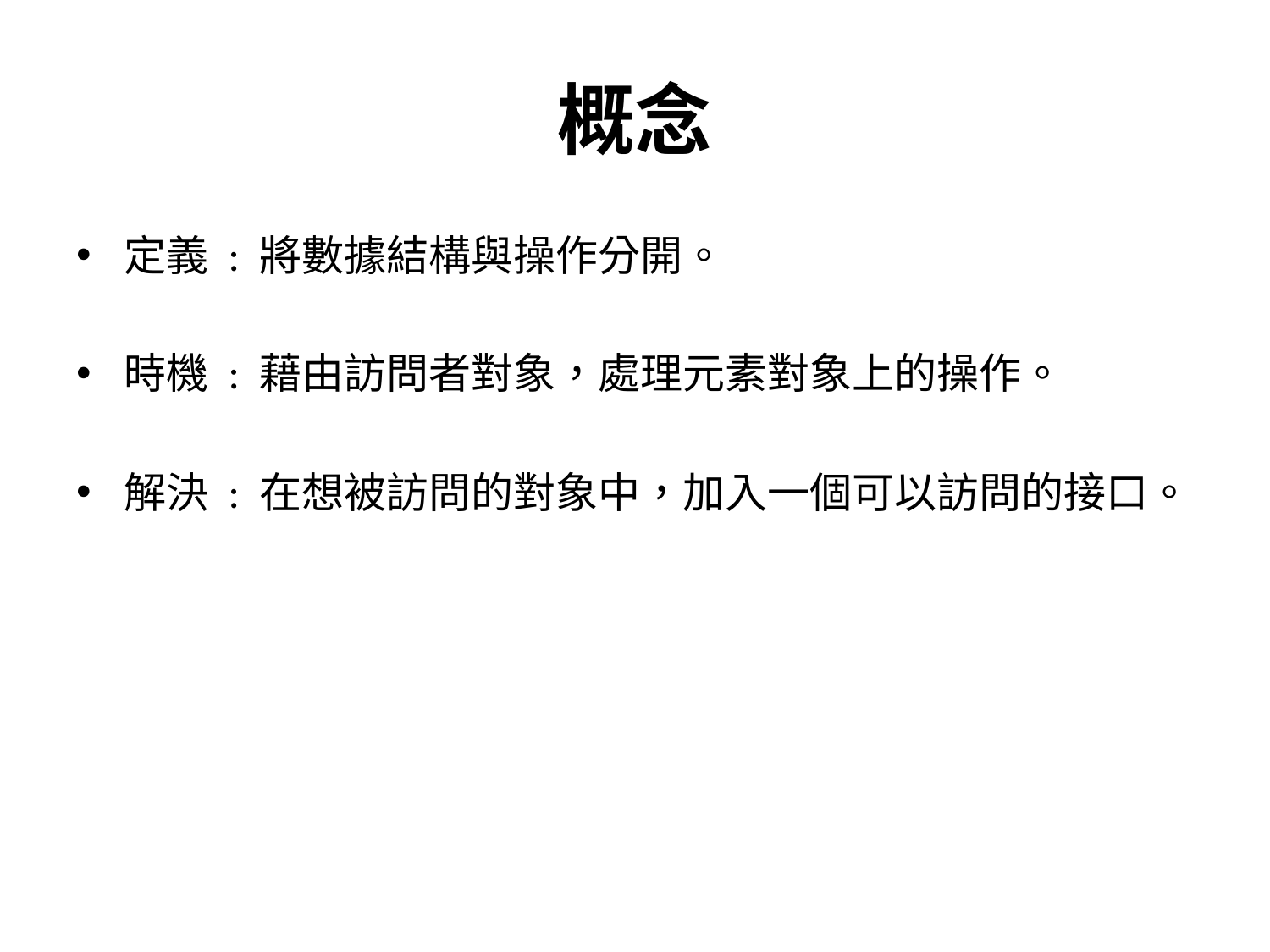

# 概念
定義 : 將數據結構與操作分開。

時機 : 藉由訪問者對象，處理元素對象上的操作。

解決 : 在想被訪問的對象中，加入一個可以訪問的接口。